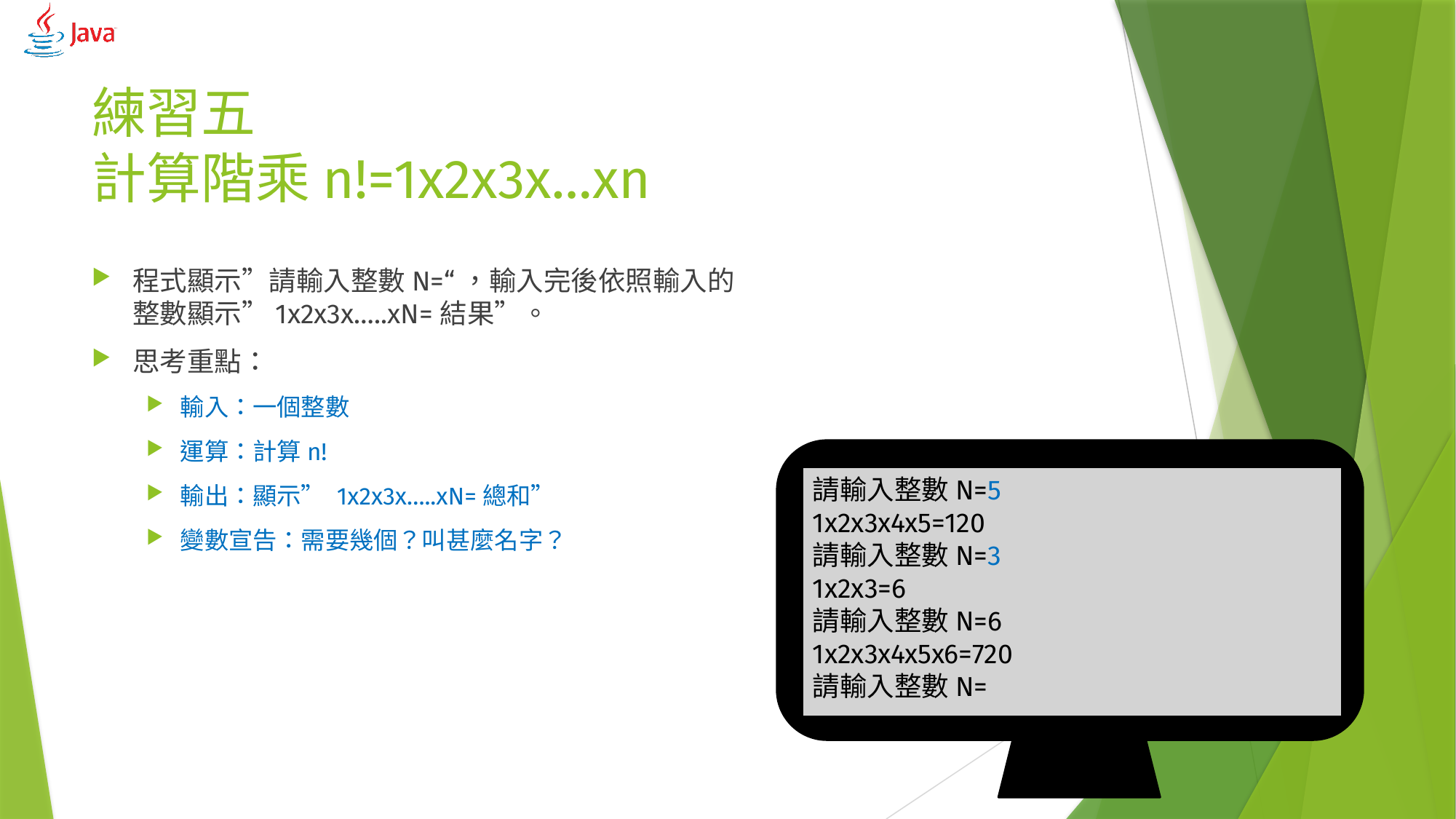

# 練習五 計算階乘n!=1x2x3x…xn
程式顯示”請輸入整數N=“，輸入完後依照輸入的整數顯示”1x2x3x…..xN=結果”。
思考重點：
輸入：一個整數
運算：計算n!
輸出：顯示” 1x2x3x…..xN=總和”
變數宣告：需要幾個？叫甚麼名字？

請輸入整數N=5
1x2x3x4x5=120
請輸入整數N=3
1x2x3=6
請輸入整數N=6
1x2x3x4x5x6=720
請輸入整數N=